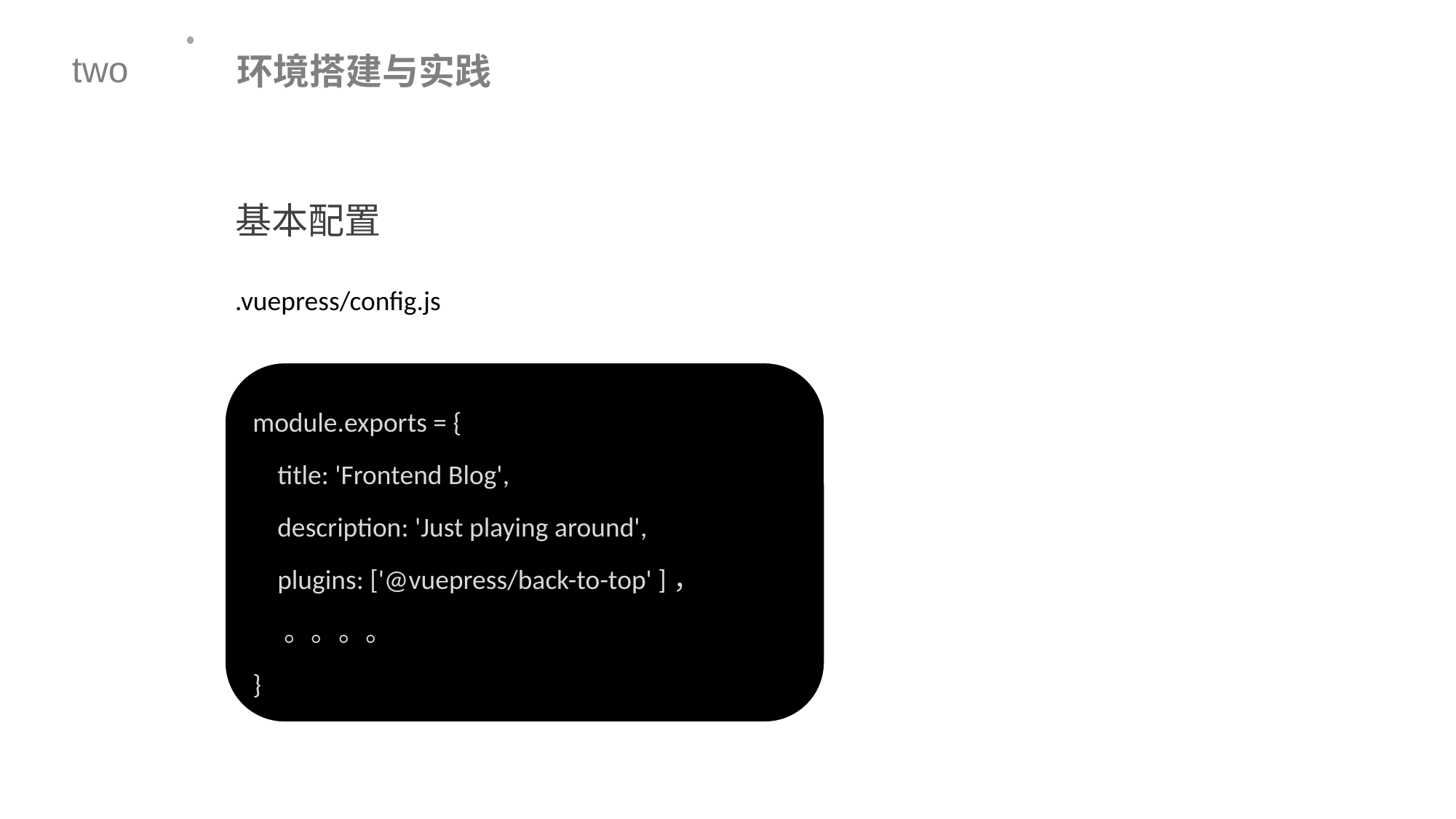

环境搭建与实践
two
基本配置
.vuepress/config.js
module.exports = {
    title: 'Frontend Blog',
    description: 'Just playing around',
    plugins: ['@vuepress/back-to-top' ]，
    。。。。
}